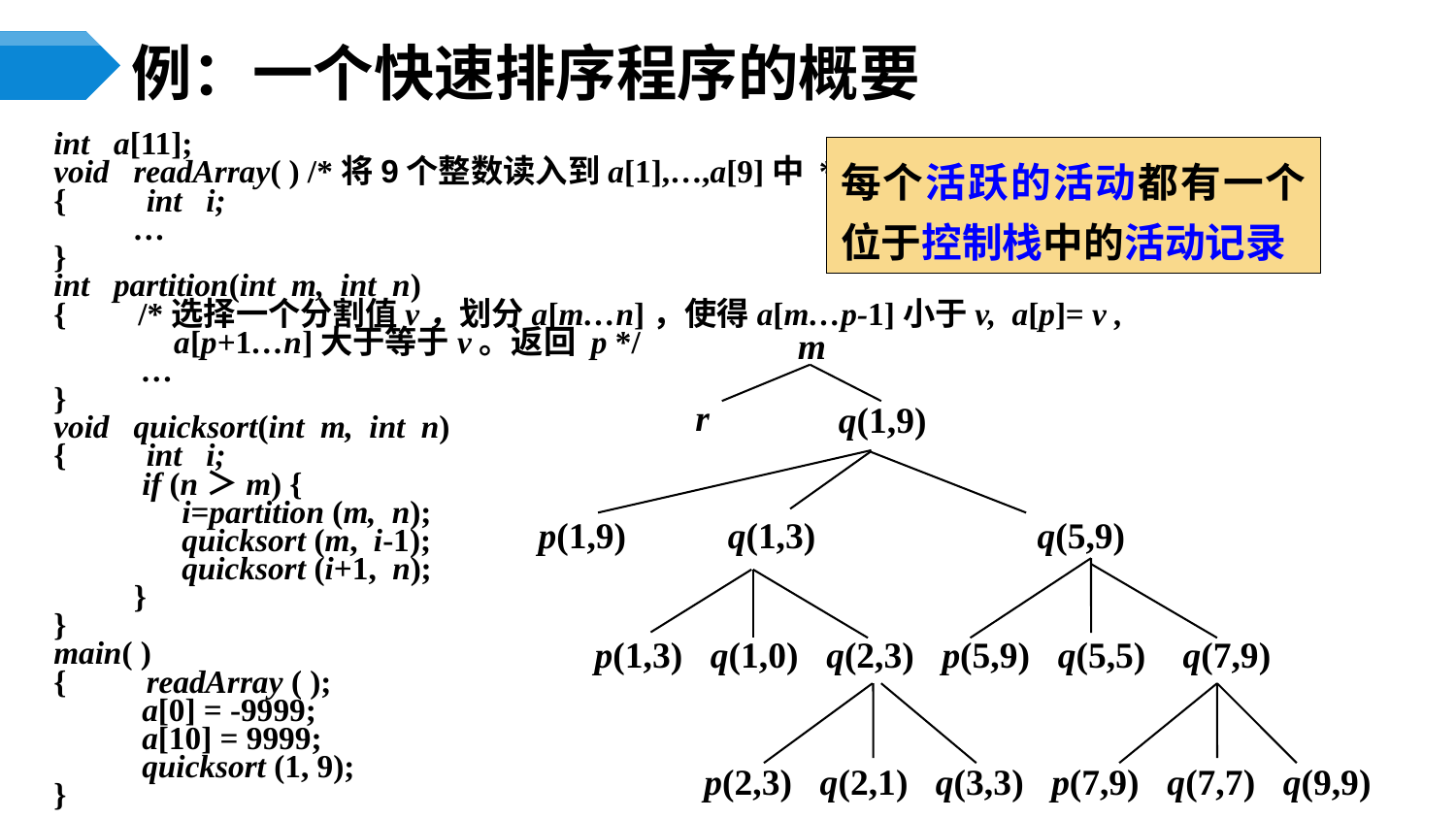

# 例：一个快速排序程序的概要
int   a[11];
void   readArray( ) /*将9个整数读入到a[1],…,a[9]中 */
{          int   i;
          …
}
int   partition(int  m,  int  n)
{         /*选择一个分割值v，划分a[m…n]，使得a[m…p-1]小于v,  a[p]= v ,
               a[p+1…n]大于等于v。返回 p */
           …
}
void   quicksort(int  m,  int  n)
{          int   i;
           if (n＞m) {
                i=partition (m,  n);
                quicksort (m,  i-1);
                quicksort (i+1,  n);
          }
}
main( )
{          readArray ( );
           a[0] = -9999;
           a[10] = 9999;
           quicksort (1, 9);
}
每个活跃的活动都有一个位于控制栈中的活动记录
m

r
q(1,9)

p(1,9)           q(1,3)                        q(5,9)

p(1,3)   q(1,0)   q(2,3)   p(5,9)   q(5,5)    q(7,9)

p(2,3)   q(2,1)   q(3,3)   p(7,9)   q(7,7)   q(9,9)